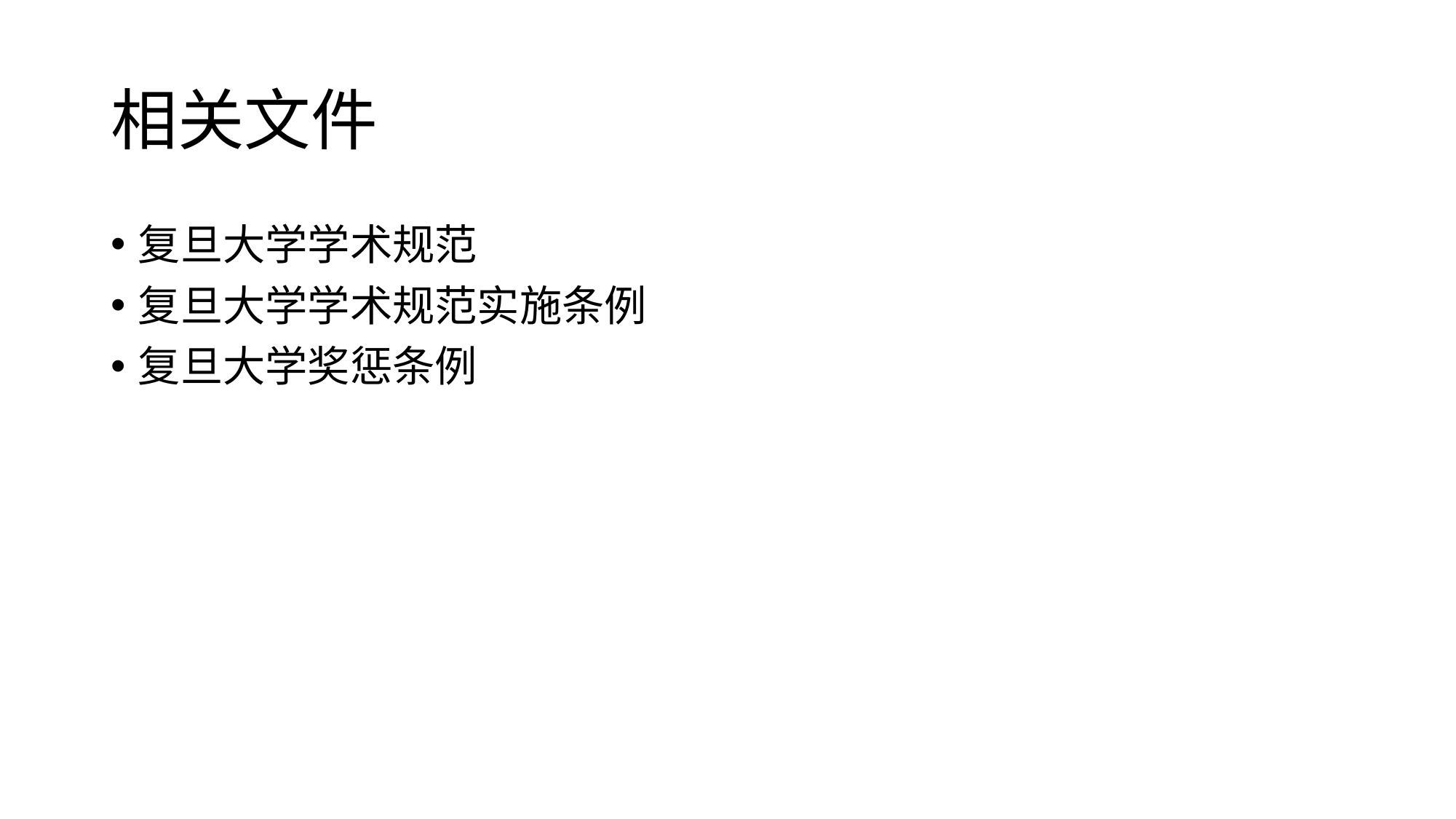

# 相关文件
复旦大学学术规范
复旦大学学术规范实施条例
复旦大学奖惩条例